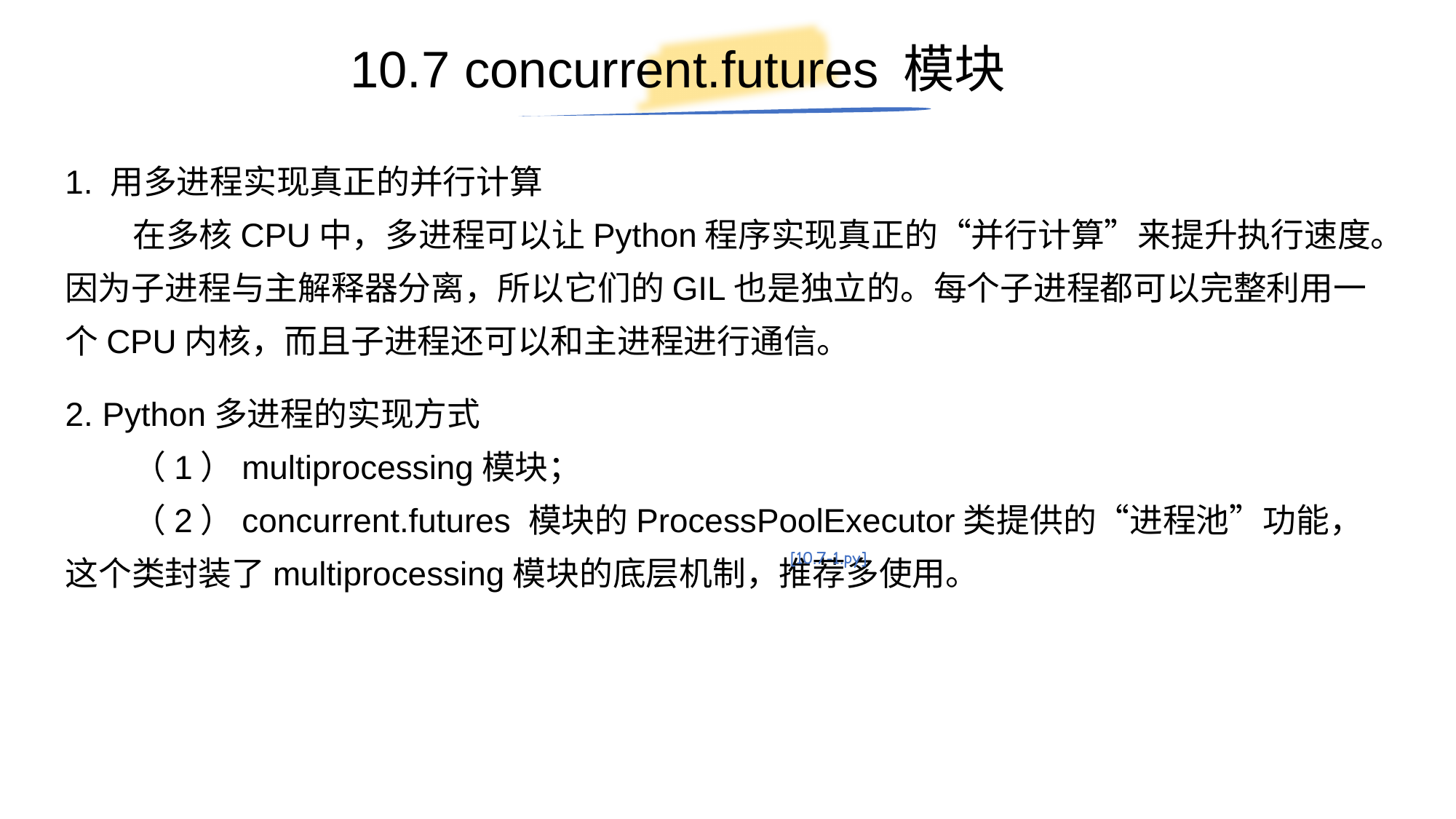

# 10.7 concurrent.futures 模块

1. 用多进程实现真正的并行计算
        在多核CPU中，多进程可以让Python程序实现真正的“并行计算”来提升执行速度。因为子进程与主解释器分离，所以它们的GIL也是独立的。每个子进程都可以完整利用一个CPU内核，而且子进程还可以和主进程进行通信。
2. Python多进程的实现方式
        （1）multiprocessing模块；
        （2）concurrent.futures 模块的ProcessPoolExecutor类提供的“进程池”功能，这个类封装了multiprocessing模块的底层机制，推荐多使用。
[10.7-1.py]